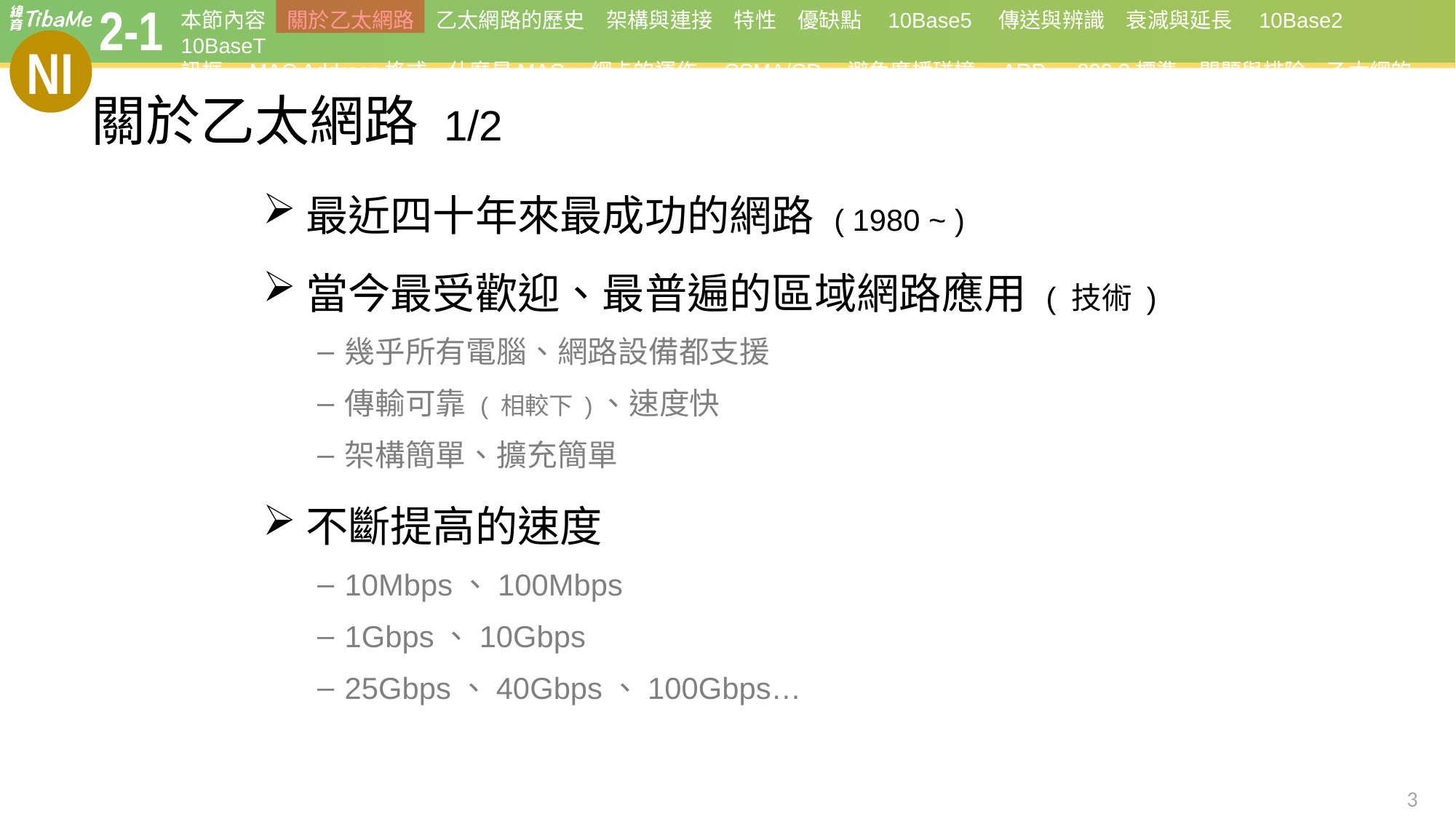

# 關於乙太網路 1/2
最近四十年來最成功的網路 ( 1980 ~ )
當今最受歡迎、最普遍的區域網路應用 ( 技術 )
幾乎所有電腦、網路設備都支援
傳輸可靠 ( 相較下 )、速度快
架構簡單、擴充簡單
不斷提高的速度
10Mbps、100Mbps
1Gbps、10Gbps
25Gbps、40Gbps、100Gbps…